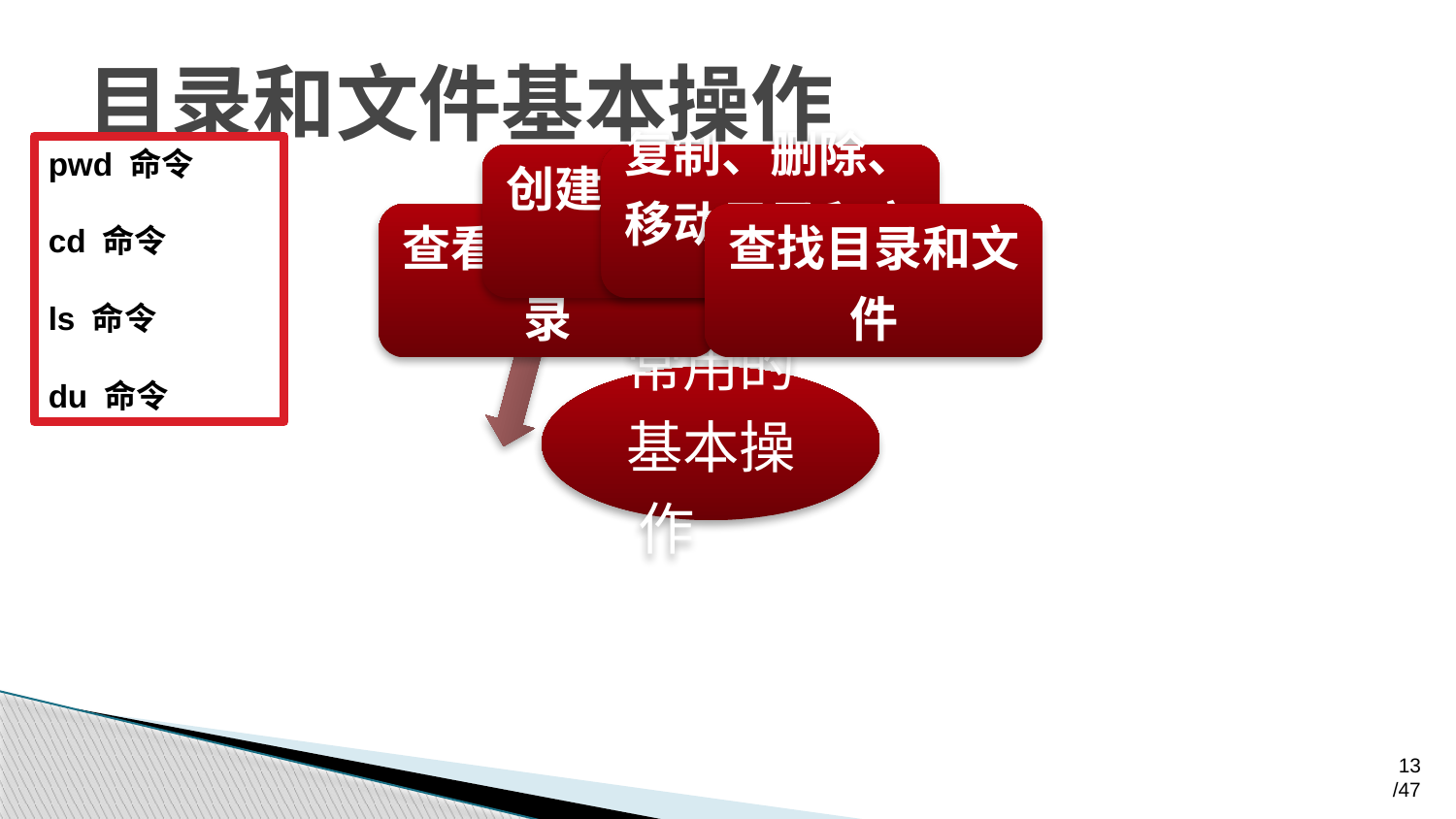

# 目录和文件基本操作
pwd 命令

cd 命令

ls 命令

du 命令
常用的
基本操作
查找目录和文件
13/47